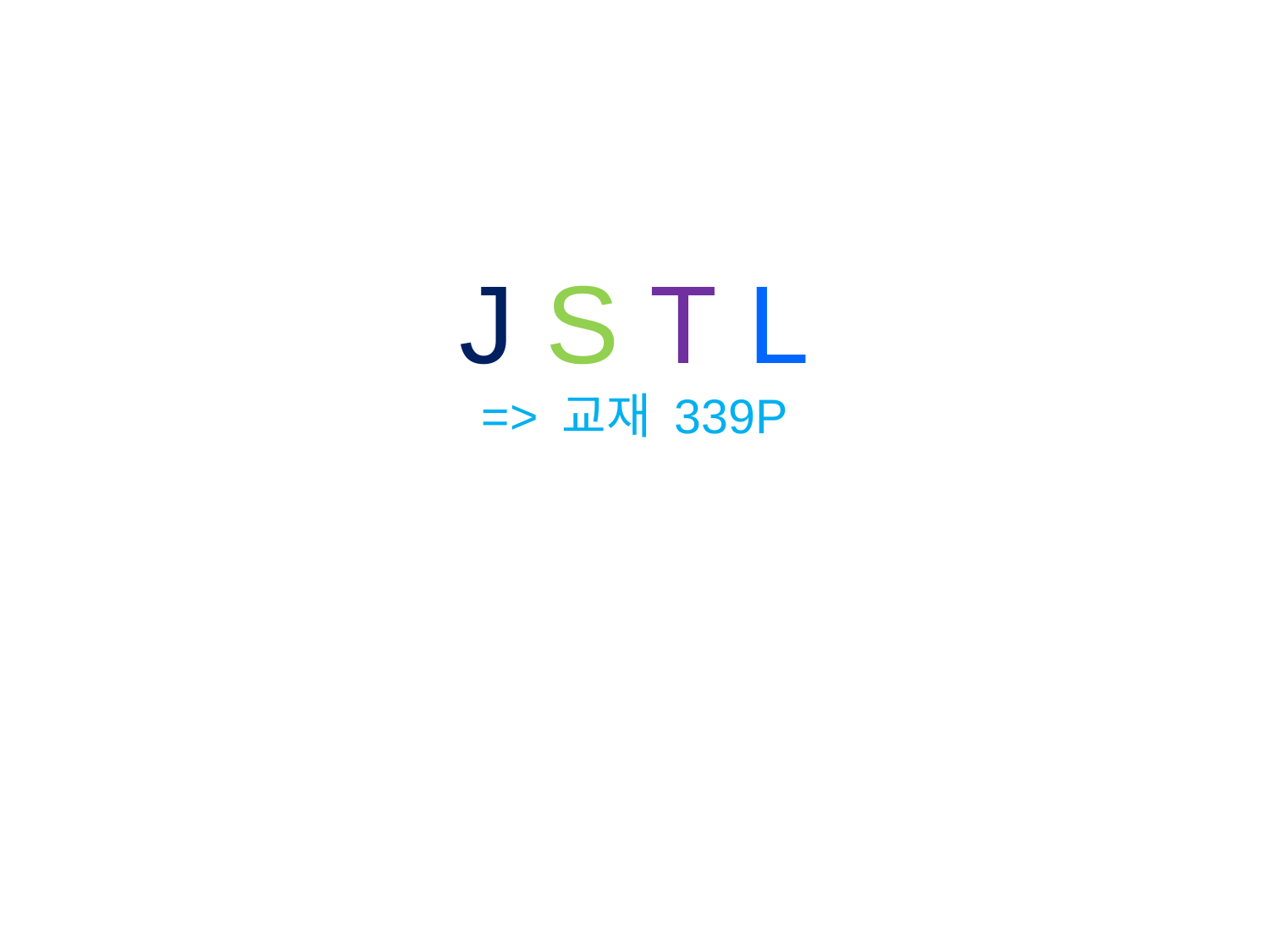

# J S T L => 교재 339P